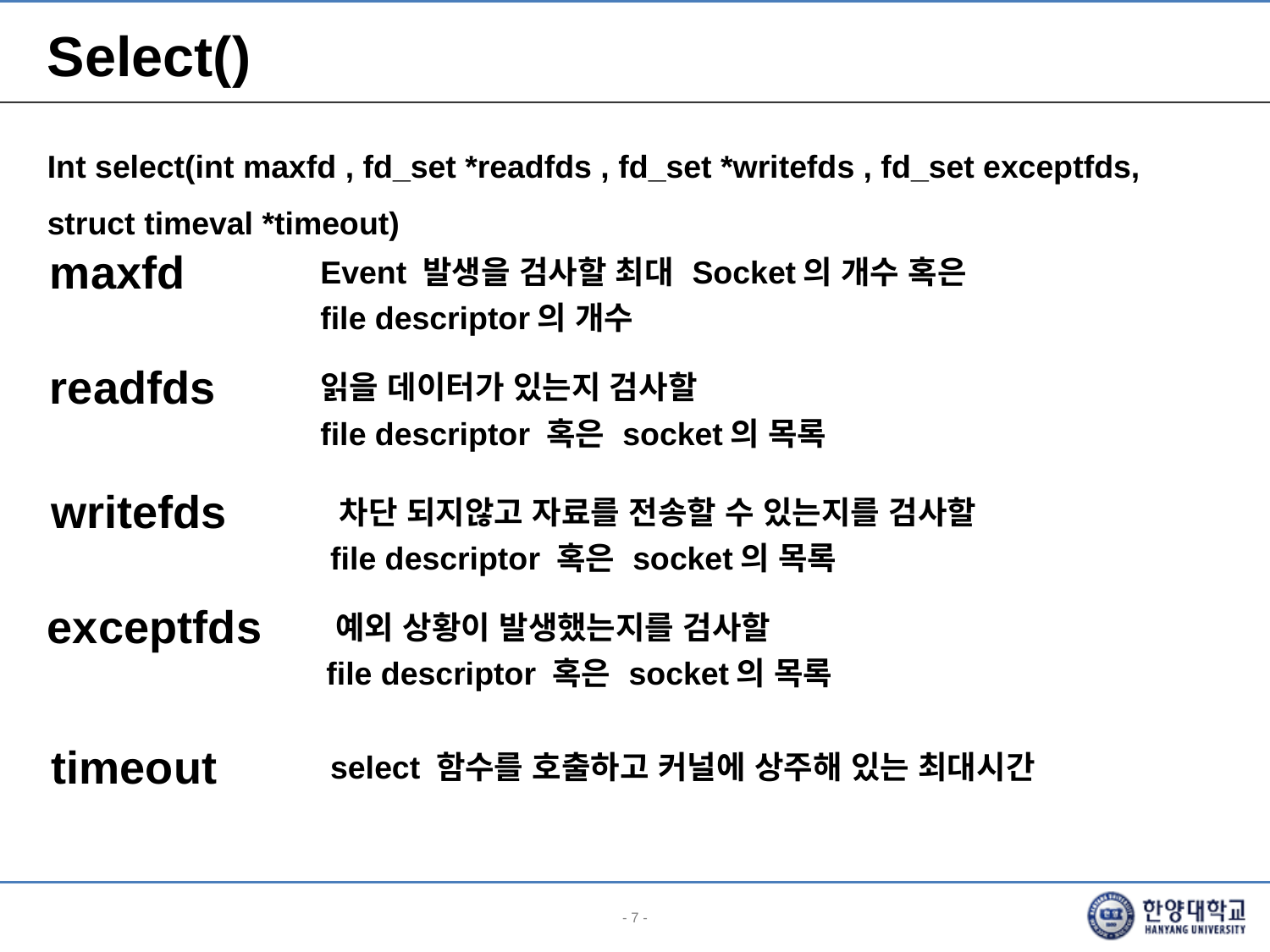

# Select()
Int select(int maxfd , fd_set *readfds , fd_set *writefds , fd_set exceptfds, struct timeval *timeout)
| maxfd | Event 발생을 검사할 최대 Socket의 개수 혹은 file descriptor의 개수 |
| --- | --- |
| readfds | 읽을 데이터가 있는지 검사할 file descriptor 혹은 socket의 목록 |
| --- | --- |
| writefds | 차단 되지않고 자료를 전송할 수 있는지를 검사할 file descriptor 혹은 socket의 목록 |
| --- | --- |
| exceptfds | 예외 상황이 발생했는지를 검사할 file descriptor 혹은 socket의 목록 |
| --- | --- |
| timeout | select 함수를 호출하고 커널에 상주해 있는 최대시간 |
| --- | --- |